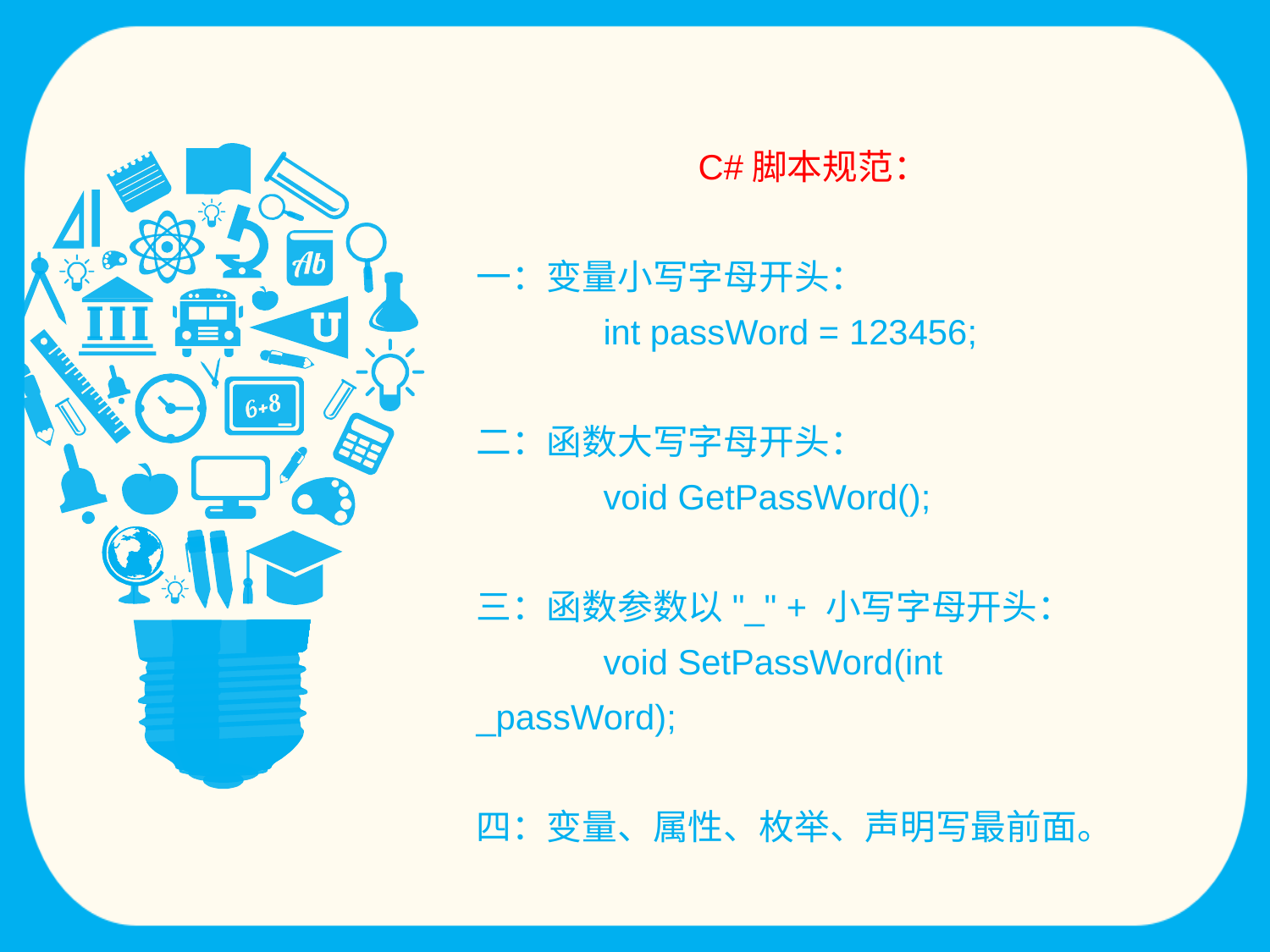

C#脚本规范：

一：变量小写字母开头：
	int passWord = 123456;

二：函数大写字母开头：
	void GetPassWord();

三：函数参数以"_" + 小写字母开头：
	void SetPassWord(int _passWord);

四：变量、属性、枚举、声明写最前面。